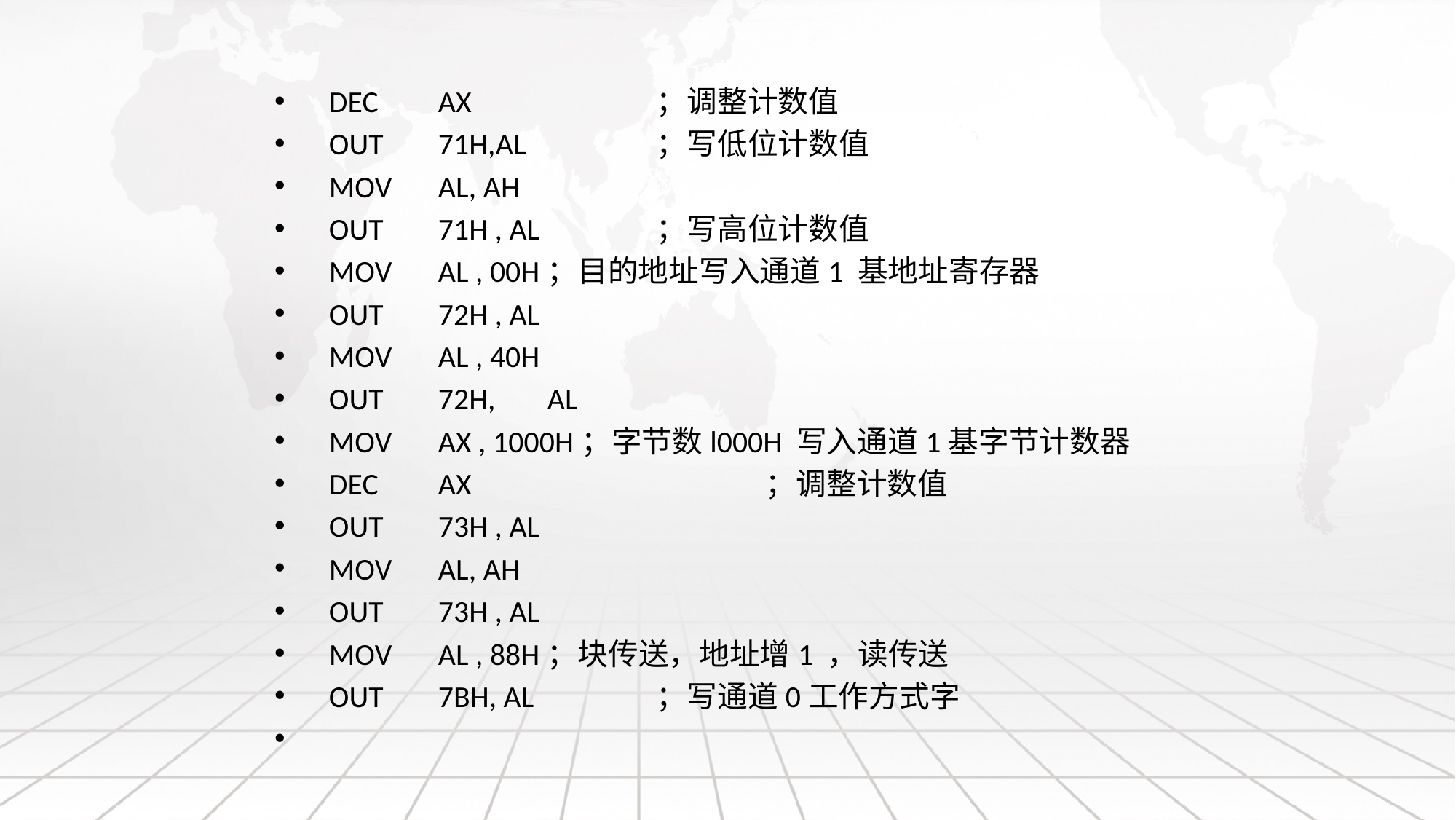

DEC	AX		；调整计数值
OUT	71H,AL		；写低位计数值
MOV	AL, AH
OUT	71H , AL		；写高位计数值
MOV	AL , 00H；目的地址写入通道1 基地址寄存器
OUT	72H , AL
MOV	AL , 40H
OUT	72H,	AL
MOV	AX , 1000H；字节数l000H 写入通道1基字节计数器
DEC	AX			；调整计数值
OUT	73H , AL
MOV	AL, AH
OUT	73H , AL
MOV	AL , 88H	；块传送，地址增1 ，读传送
OUT	7BH, AL 		；写通道0工作方式字